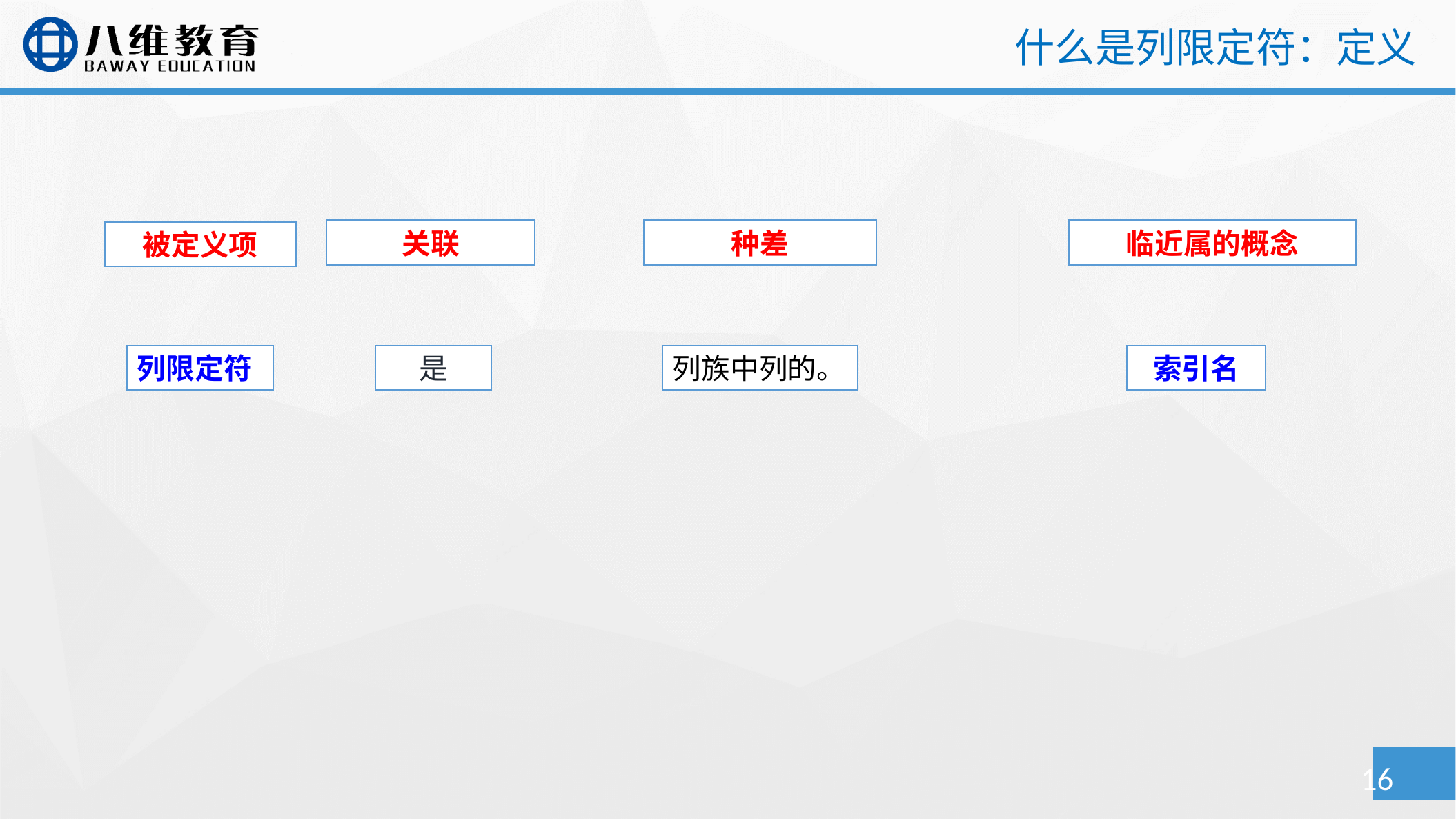

什么是列限定符：定义
临近属的概念
关联
种差
被定义项
列限定符
是
列族中列的。
索引名